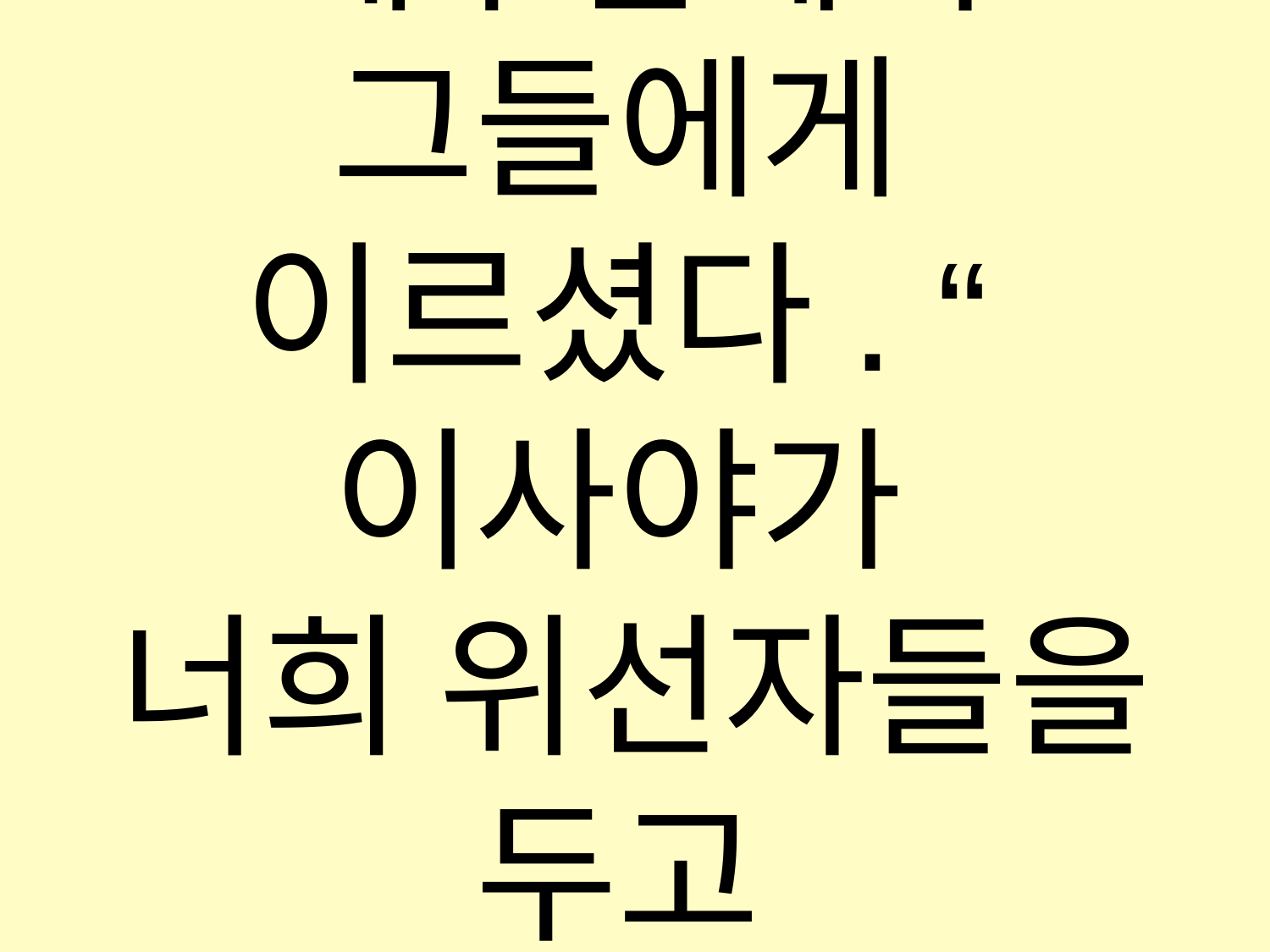

음식을 먹습니까?”
예수님께서 그들에게
이르셨다. “이사야가
너희 위선자들을 두고
옳게 예언하였다. 성경에